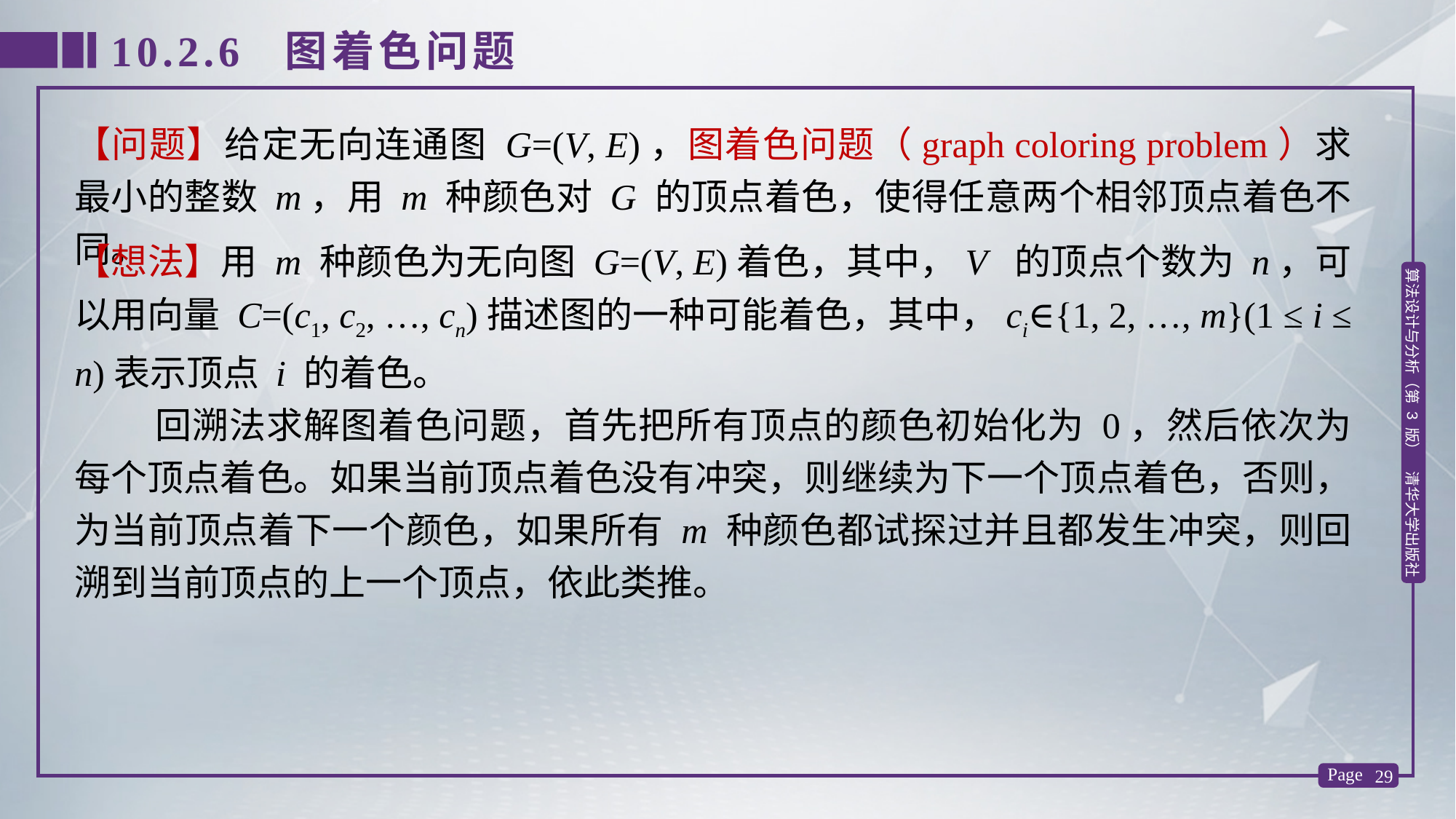

10.2.6  图着色问题
【问题】给定无向连通图 G=(V, E)，图着色问题（graph coloring problem）求最小的整数 m，用 m 种颜色对 G 的顶点着色，使得任意两个相邻顶点着色不同。
【想法】用 m 种颜色为无向图 G=(V, E)着色，其中，V  的顶点个数为 n，可以用向量 C=(c1, c2, …, cn)描述图的一种可能着色，其中，ci∈{1, 2, …, m}(1 ≤ i ≤ n)表示顶点 i 的着色。
        回溯法求解图着色问题，首先把所有顶点的颜色初始化为 0，然后依次为每个顶点着色。如果当前顶点着色没有冲突，则继续为下一个顶点着色，否则，为当前顶点着下一个颜色，如果所有 m 种颜色都试探过并且都发生冲突，则回溯到当前顶点的上一个顶点，依此类推。